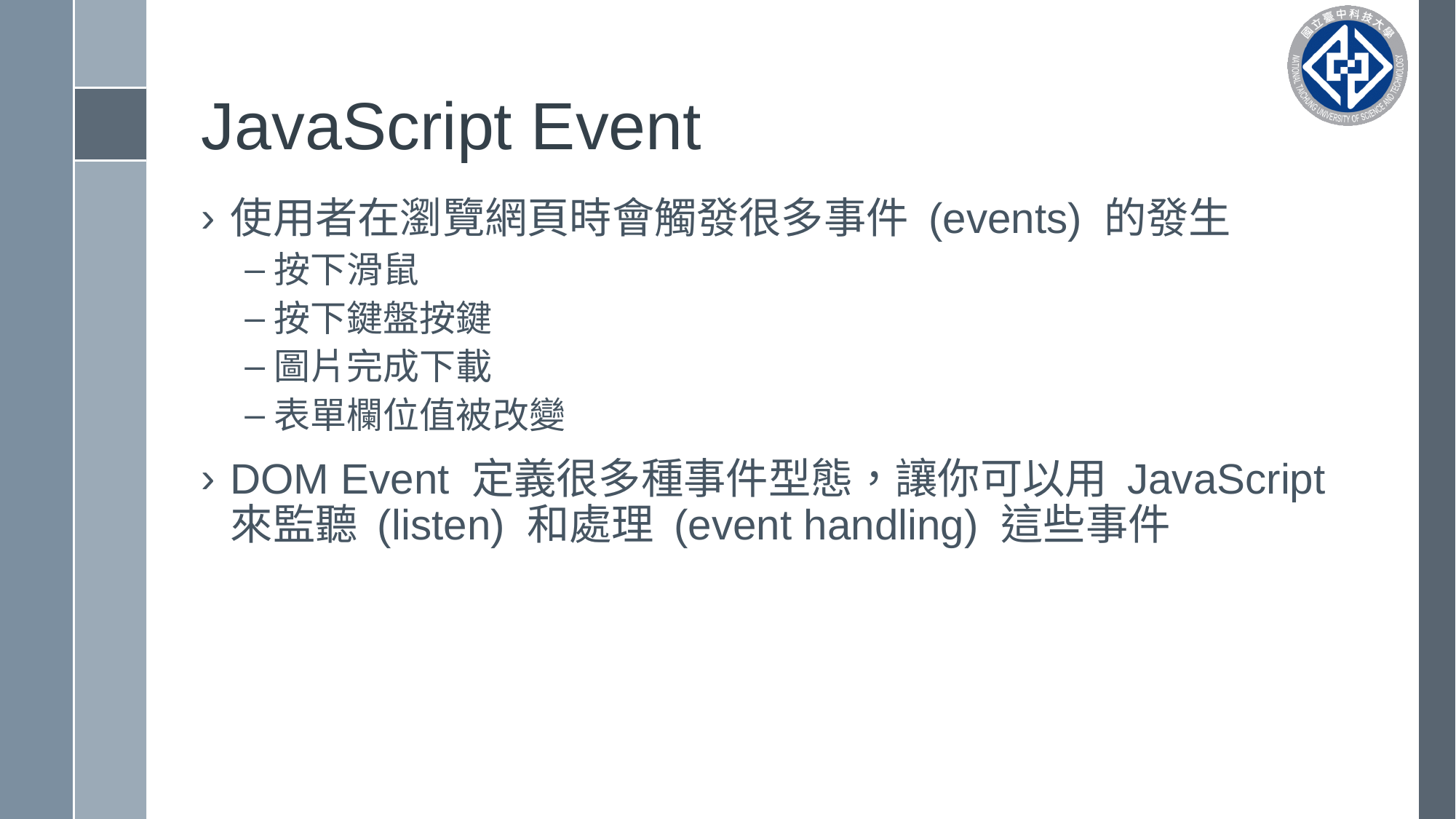

# JavaScript Event
使用者在瀏覽網頁時會觸發很多事件 (events) 的發生
按下滑鼠
按下鍵盤按鍵
圖片完成下載
表單欄位值被改變
DOM Event 定義很多種事件型態，讓你可以用 JavaScript 來監聽 (listen) 和處理 (event handling) 這些事件